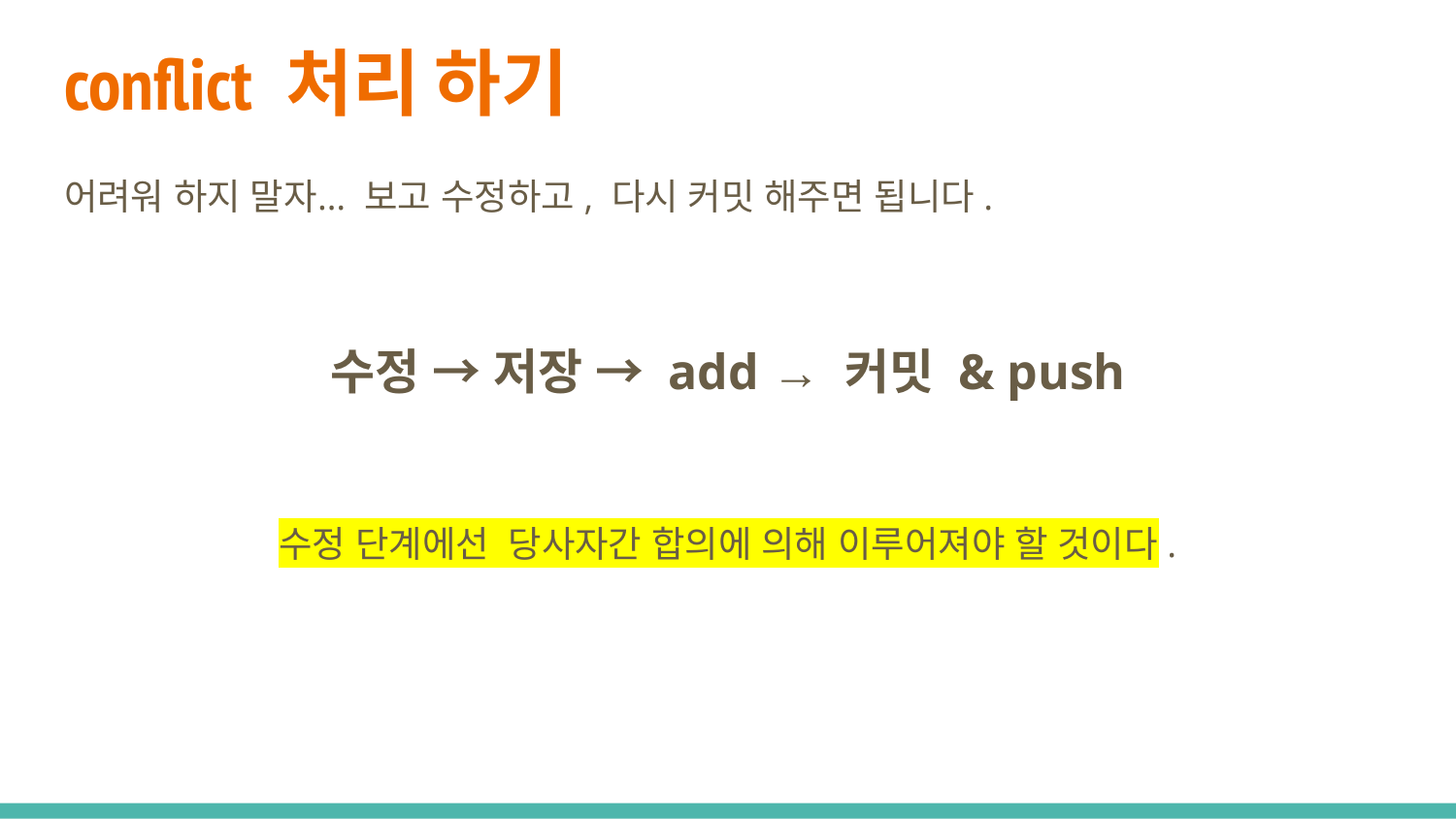

# conflict 처리 하기
어려워 하지 말자…  보고 수정하고, 다시 커밋 해주면 됩니다.

수정 → 저장 → add → 커밋 & push

수정 단계에선  당사자간 합의에 의해 이루어져야 할 것이다.